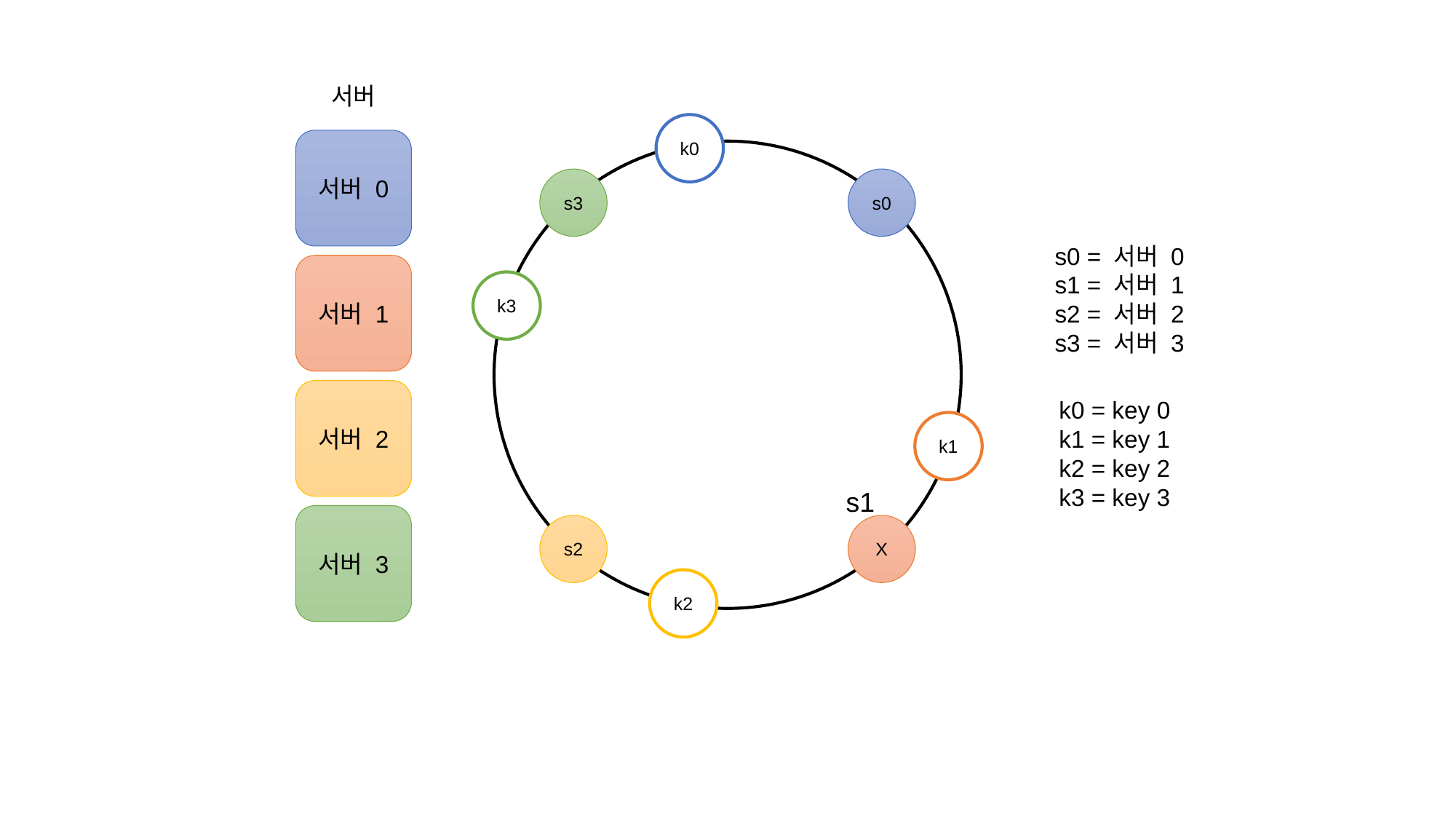

서버
k0
서버 0

s3
s0
s0 = 서버 0
s1 = 서버 1
s2 = 서버 2
s3 = 서버 3
서버 1
k3
서버 2
k0 = key 0
k1 = key 1
k2 = key 2
k3 = key 3
k1
s1
서버 3
s2
X
k2